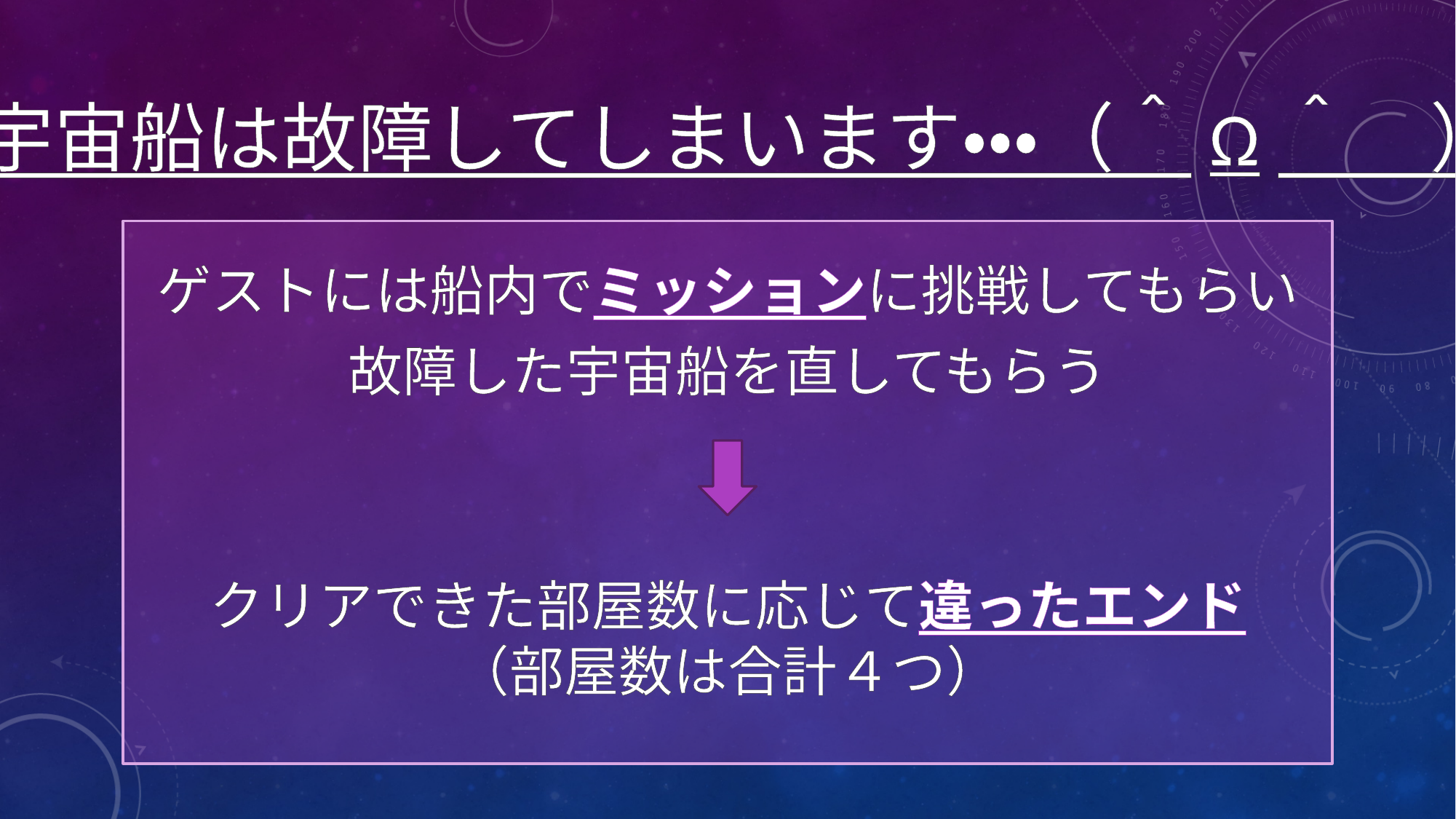

宇宙船は故障してしまいます・・・（＾Ω＾　）

ゲストには船内でミッションに挑戦してもらい
故障した宇宙船を直してもらう

クリアできた部屋数に応じて違ったエンド
（部屋数は合計４つ）